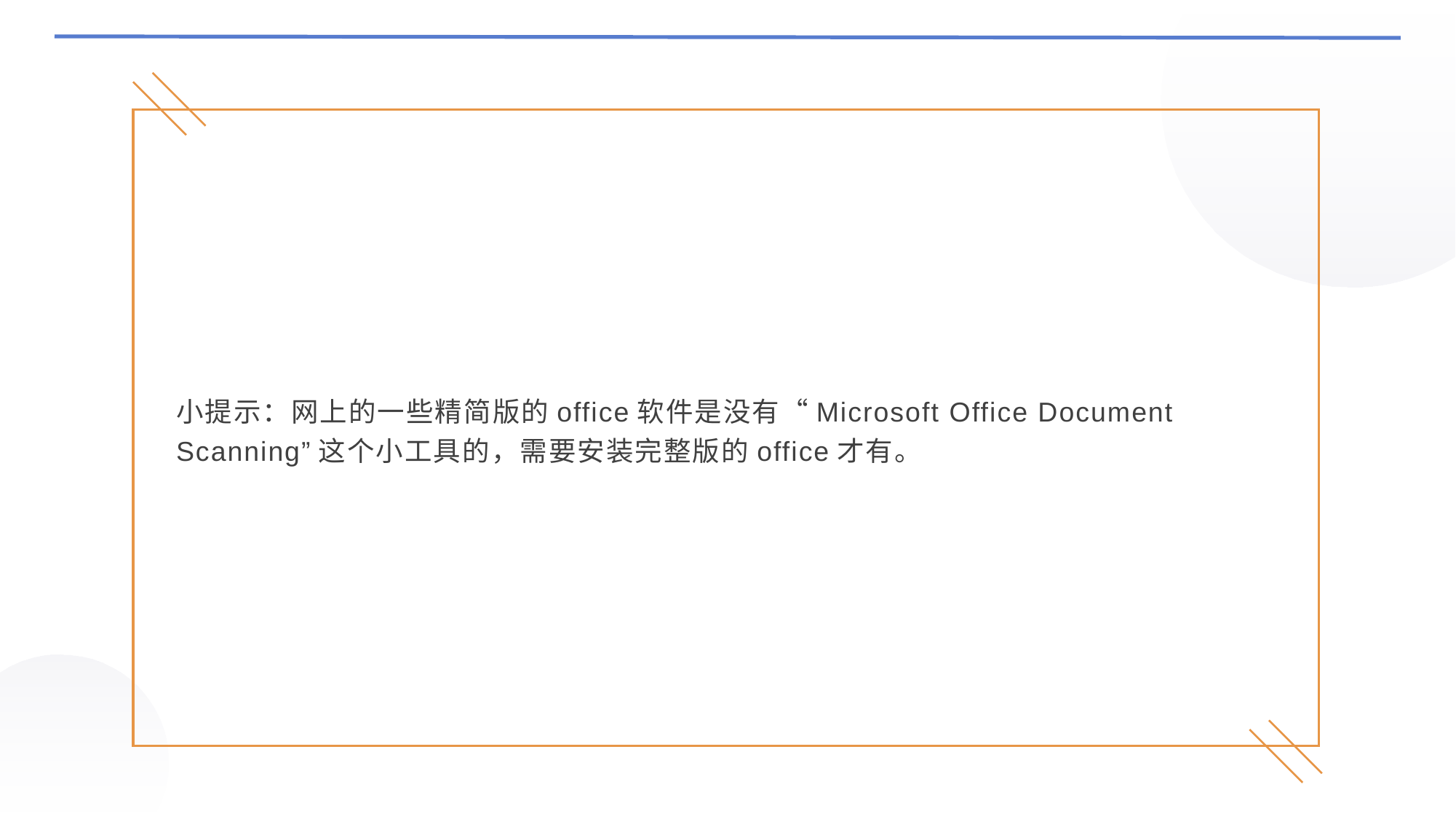

小提示：网上的一些精简版的office软件是没有“Microsoft Office Document Scanning”这个小工具的，需要安装完整版的office才有。